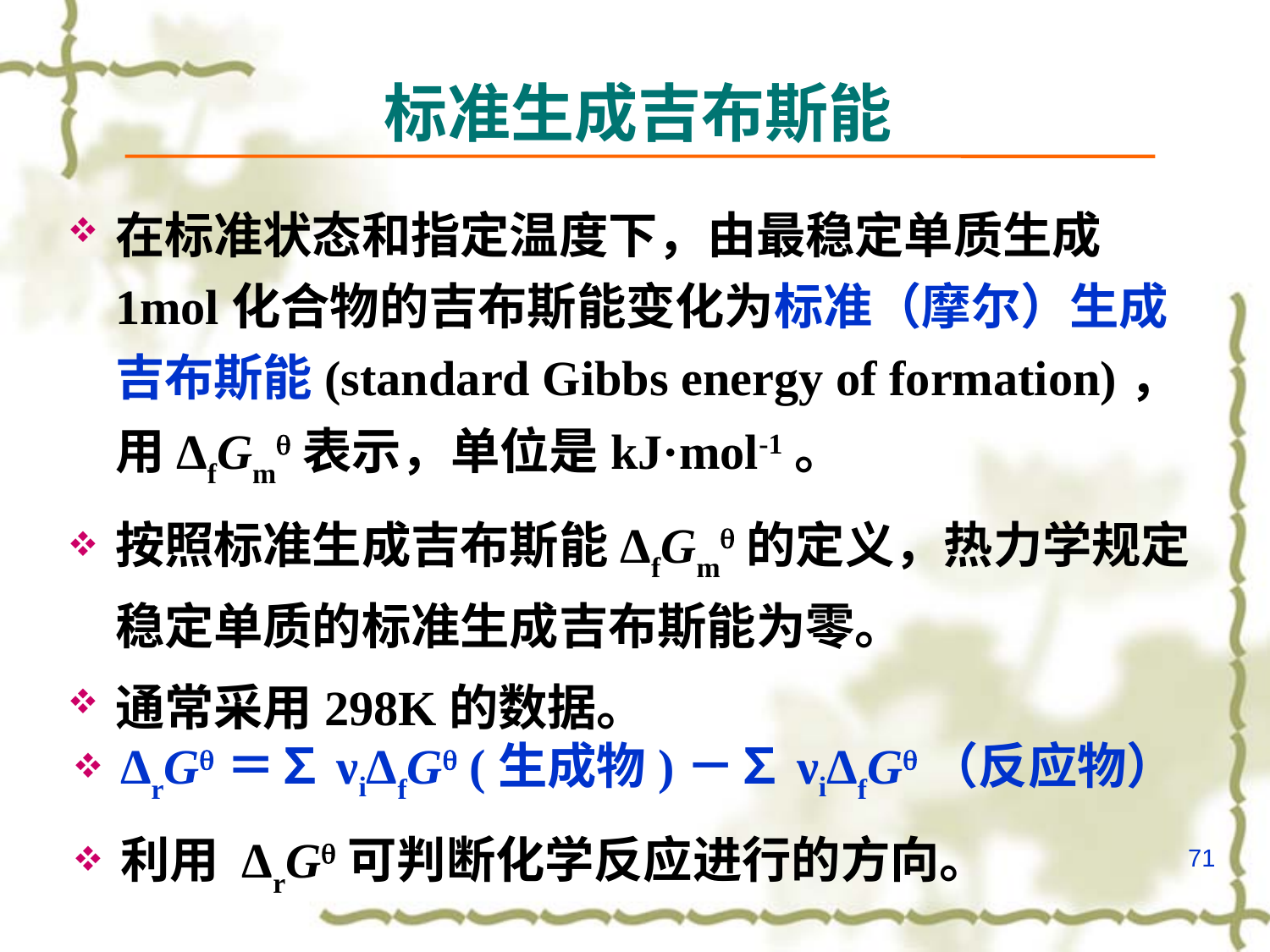

# 标准生成吉布斯能

在标准状态和指定温度下，由最稳定单质生成1mol化合物的吉布斯能变化为标准（摩尔）生成吉布斯能(standard Gibbs energy of formation)，用ΔfGmθ表示，单位是kJ·mol-1。
按照标准生成吉布斯能ΔfGmθ的定义，热力学规定稳定单质的标准生成吉布斯能为零。
通常采用298K的数据。
ΔrGθ＝∑νiΔfGθ (生成物)－∑νiΔfGθ（反应物）
利用 ΔrGθ可判断化学反应进行的方向。
71